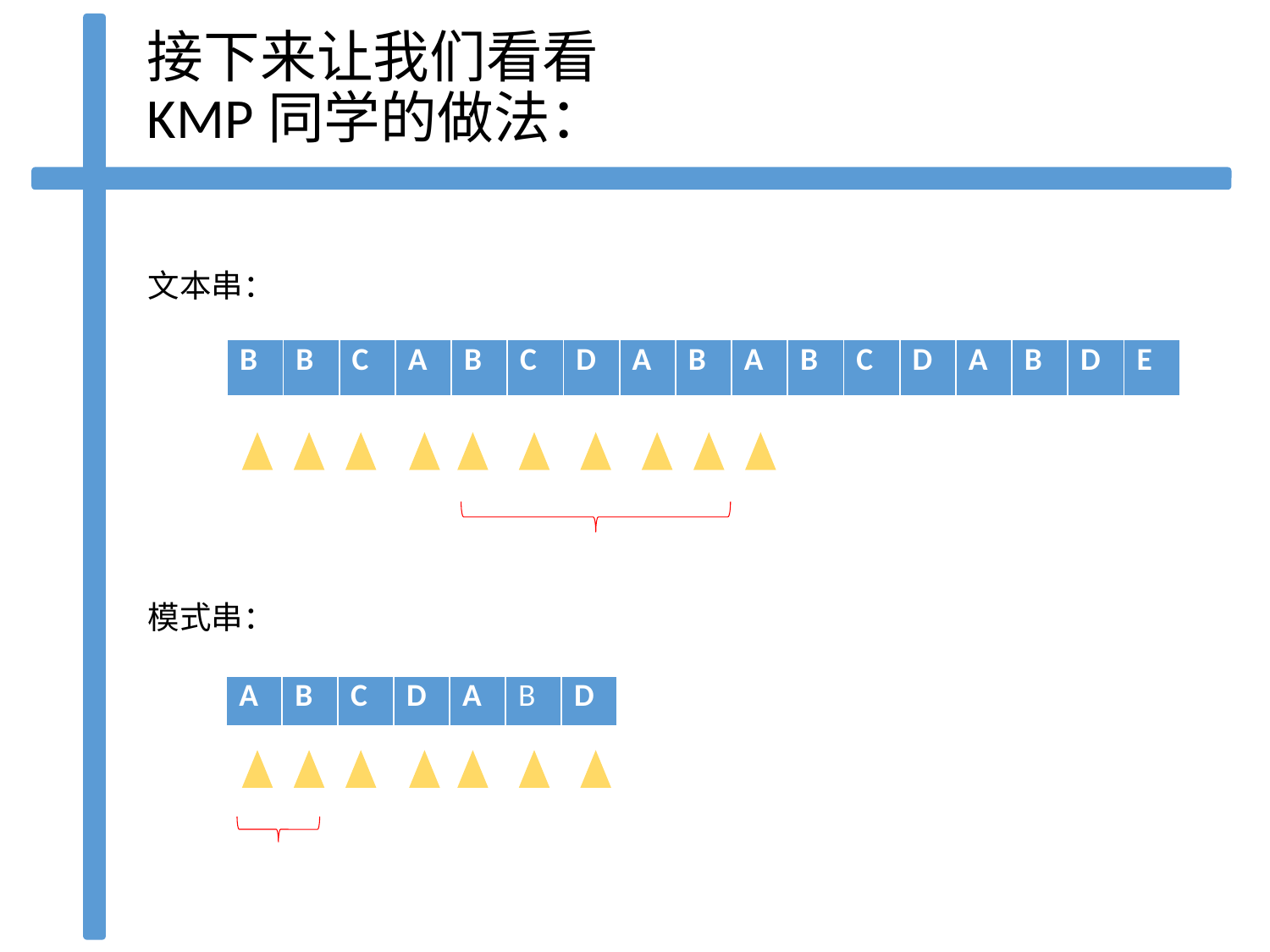

# 接下来让我们看看 KMP同学的做法：
文本串：
| B | B | C | A | B | C | D | A | B | A | B | C | D | A | B | D | E |
| --- | --- | --- | --- | --- | --- | --- | --- | --- | --- | --- | --- | --- | --- | --- | --- | --- |

模式串：
| A | B | C | D | A | B | D |
| --- | --- | --- | --- | --- | --- | --- |